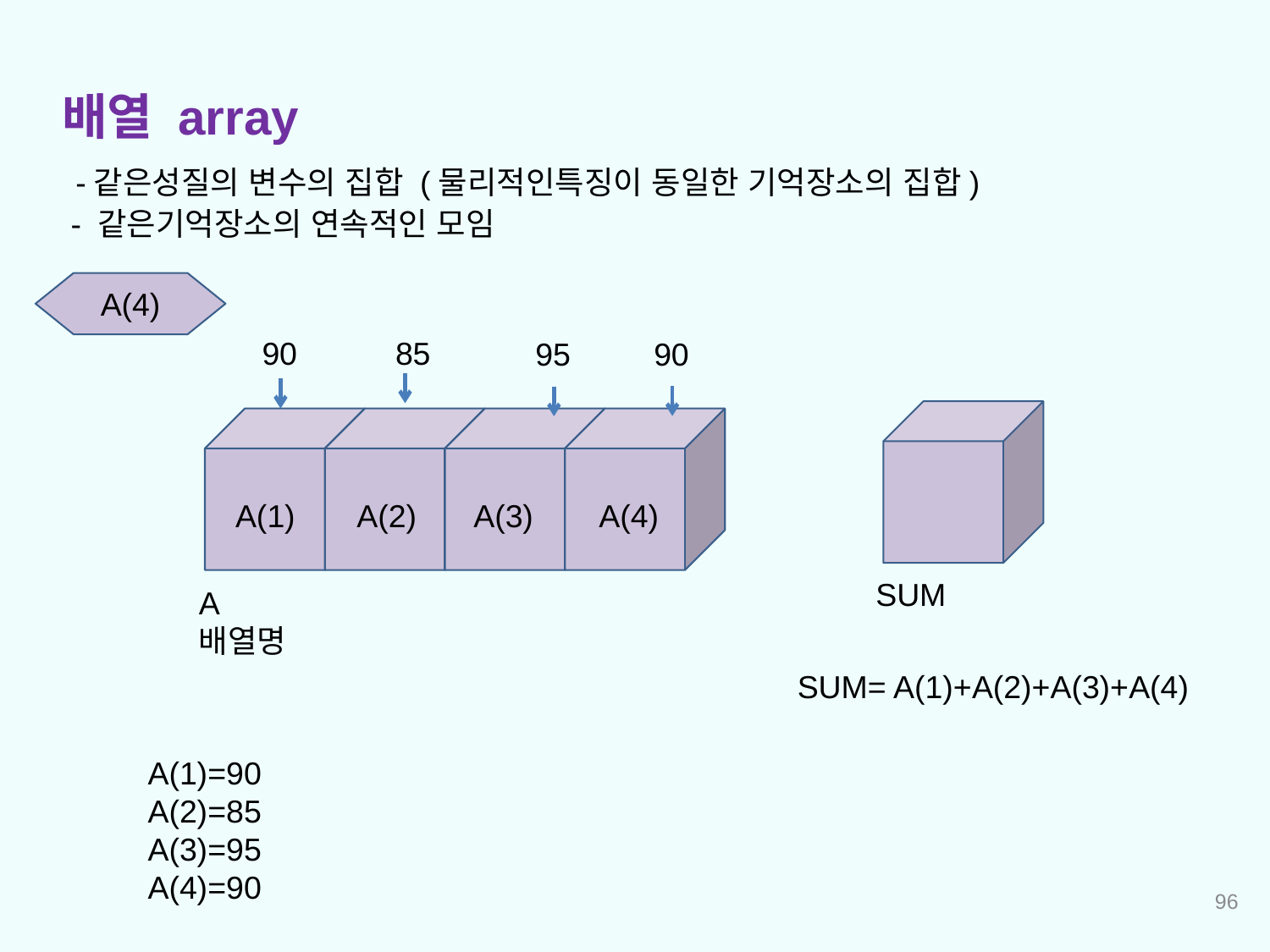

배열 array
 -같은성질의 변수의 집합 (물리적인특징이 동일한 기억장소의 집합)
 - 같은기억장소의 연속적인 모임

A(4)
90
85
95
90

SUM

A(1)
A(2)
A(3)
A(4)
A
배열명
SUM= A(1)+A(2)+A(3)+A(4)

A(1)=90
A(2)=85
A(3)=95
A(4)=90
96